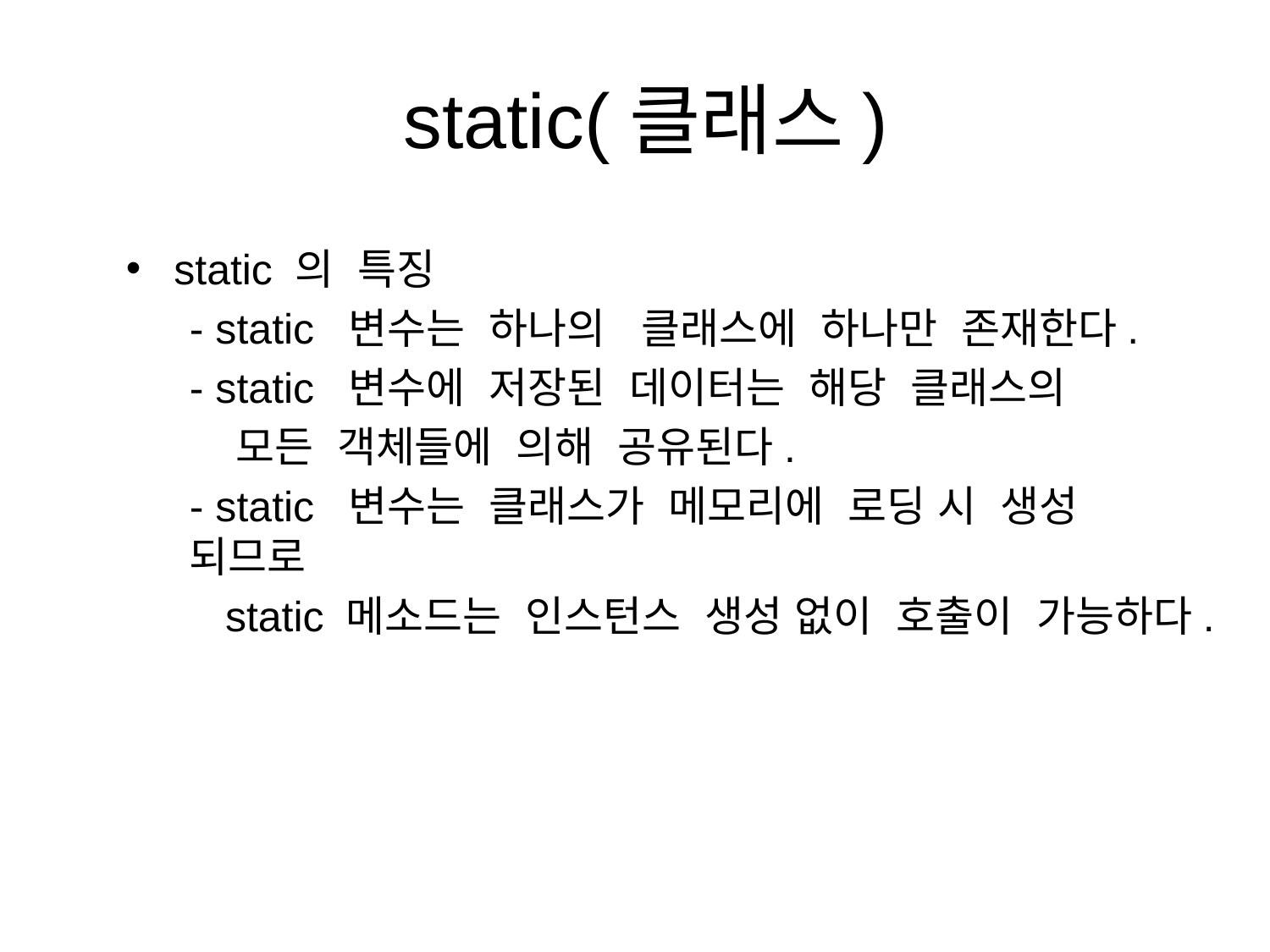

# static(클래스)
static 의  특징
- static  변수는  하나의   클래스에  하나만  존재한다.
- static  변수에  저장된  데이터는  해당  클래스의
   모든  객체들에  의해  공유된다.
- static  변수는  클래스가  메모리에  로딩 시  생성 되므로
   static 메소드는  인스턴스  생성 없이  호출이  가능하다.